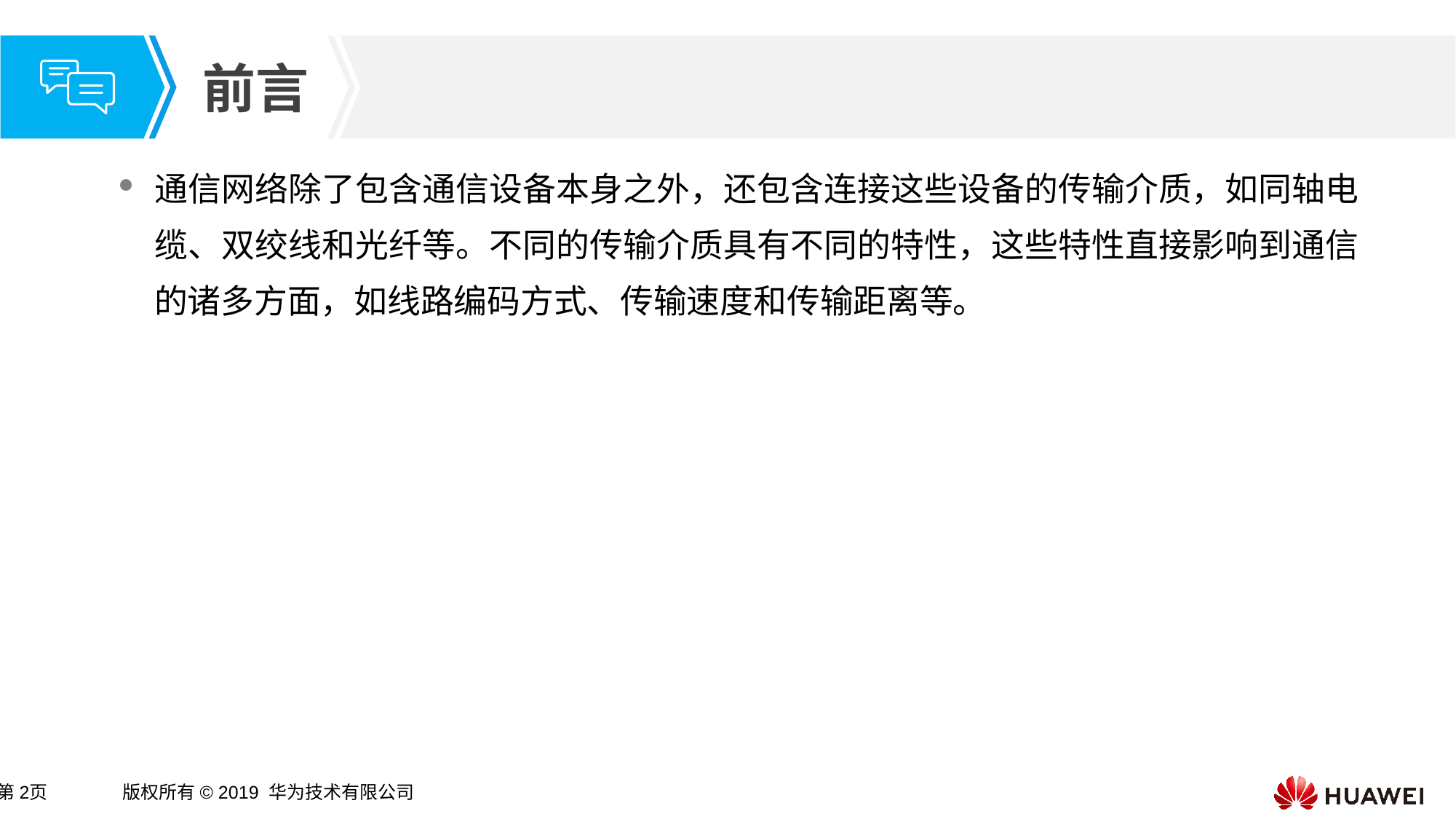

通信网络除了包含通信设备本身之外，还包含连接这些设备的传输介质，如同轴电缆、双绞线和光纤等。不同的传输介质具有不同的特性，这些特性直接影响到通信的诸多方面，如线路编码方式、传输速度和传输距离等。